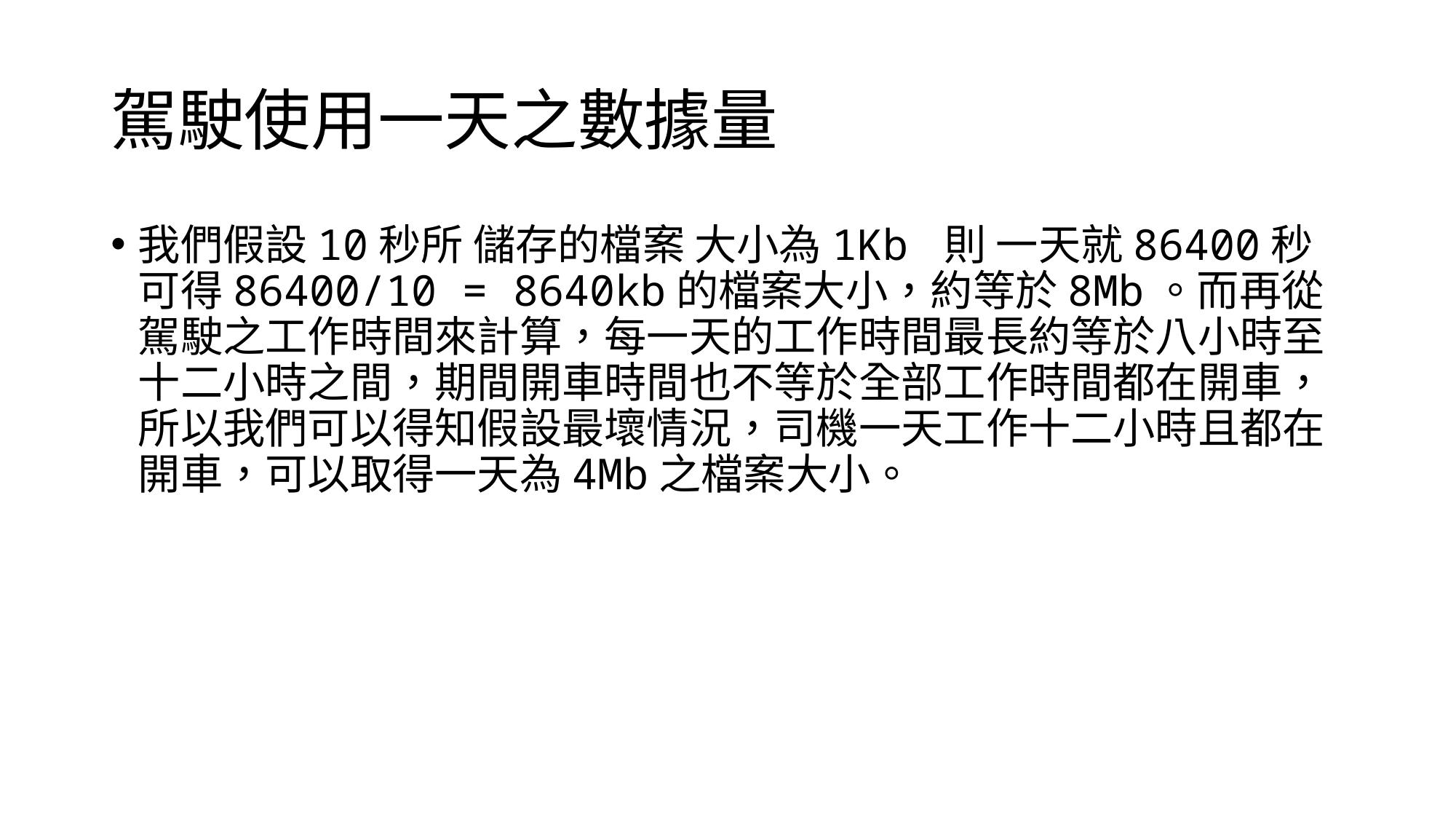

# 駕駛使用一天之數據量
我們假設10秒所 儲存的檔案 大小為1Kb 則 一天就86400秒可得86400/10 = 8640kb的檔案大小，約等於8Mb。而再從駕駛之工作時間來計算，每一天的工作時間最長約等於八小時至十二小時之間，期間開車時間也不等於全部工作時間都在開車，所以我們可以得知假設最壞情況，司機一天工作十二小時且都在開車，可以取得一天為4Mb之檔案大小。